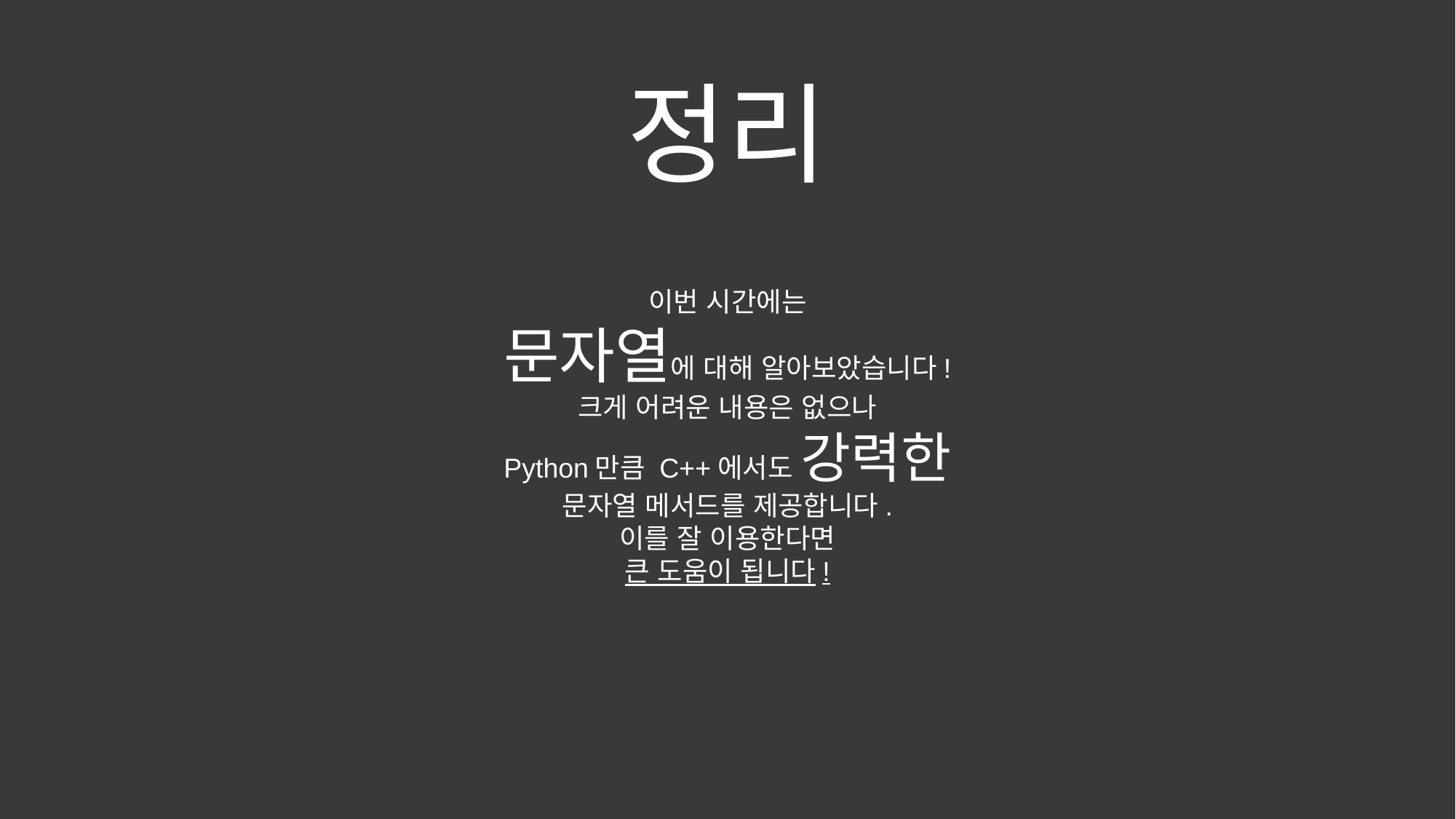

정리
이번 시간에는
문자열에 대해 알아보았습니다!
크게 어려운 내용은 없으나
Python만큼 C++에서도 강력한
문자열 메서드를 제공합니다.
이를 잘 이용한다면
큰 도움이 됩니다!